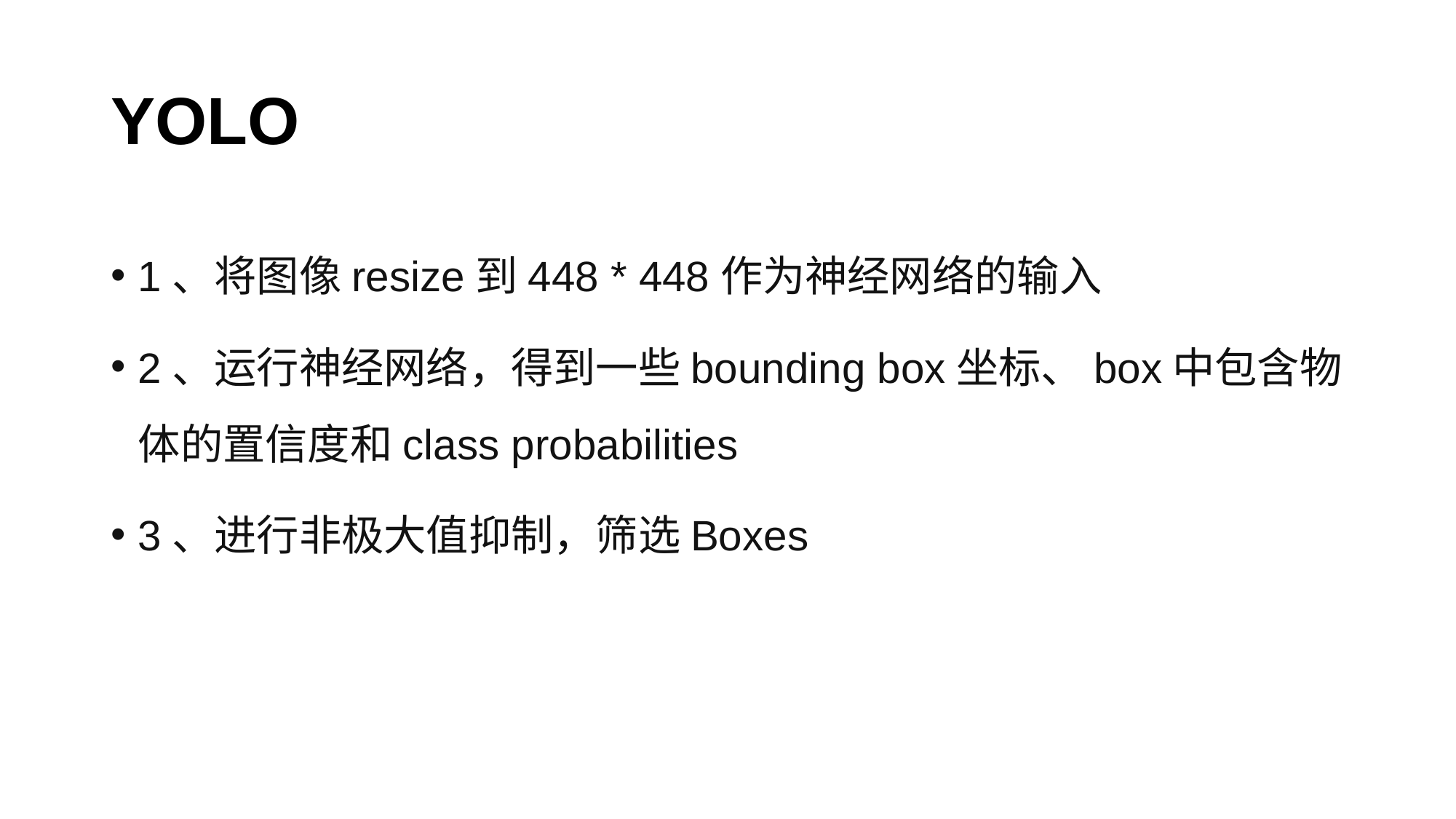

# YOLO
1、将图像resize到448 * 448作为神经网络的输入
2、运行神经网络，得到一些bounding box坐标、box中包含物体的置信度和class probabilities
3、进行非极大值抑制，筛选Boxes